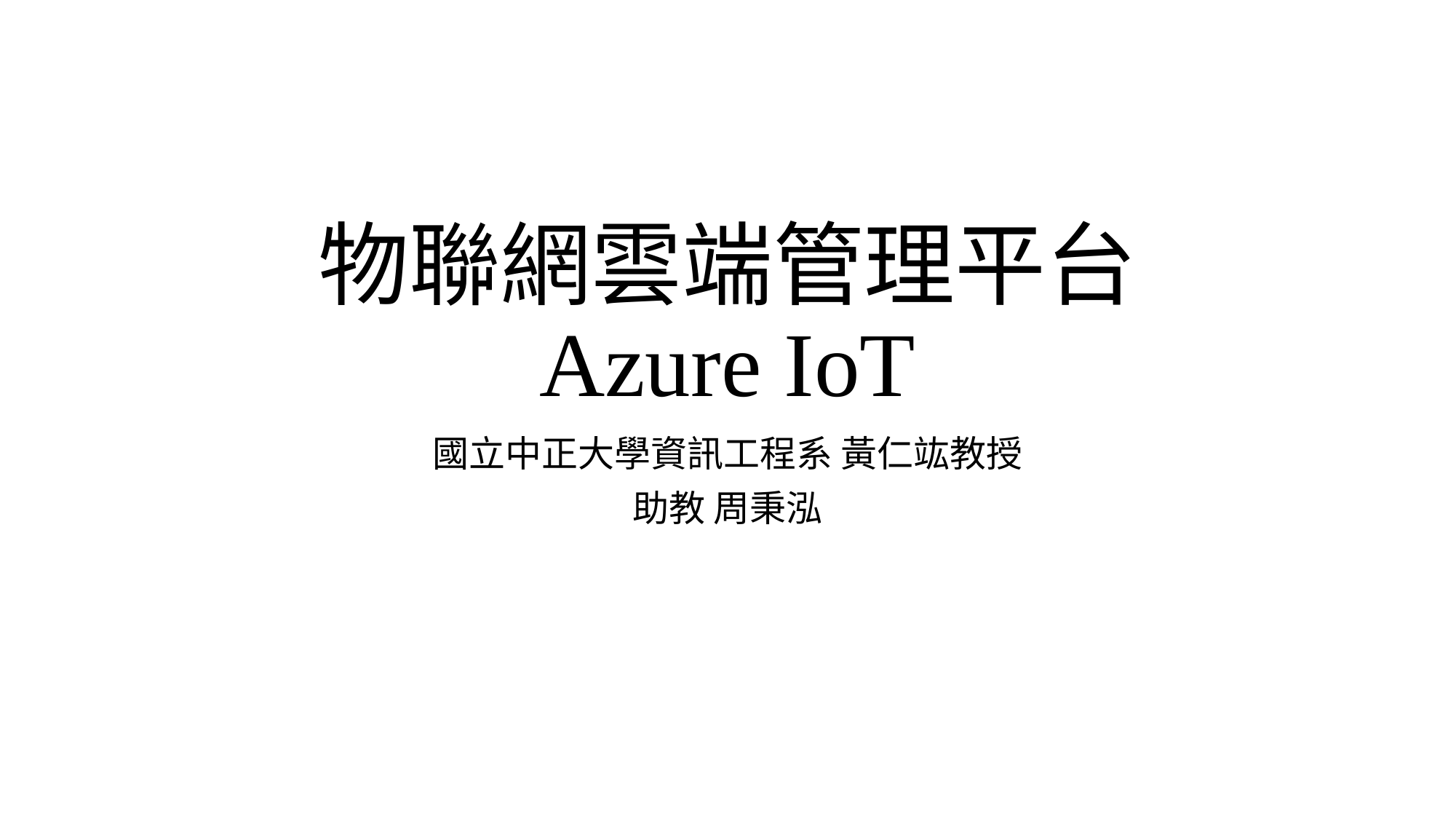

# 物聯網雲端管理平台 Azure IoT
國立中正大學資訊工程系 黃仁竑教授
助教 周秉泓